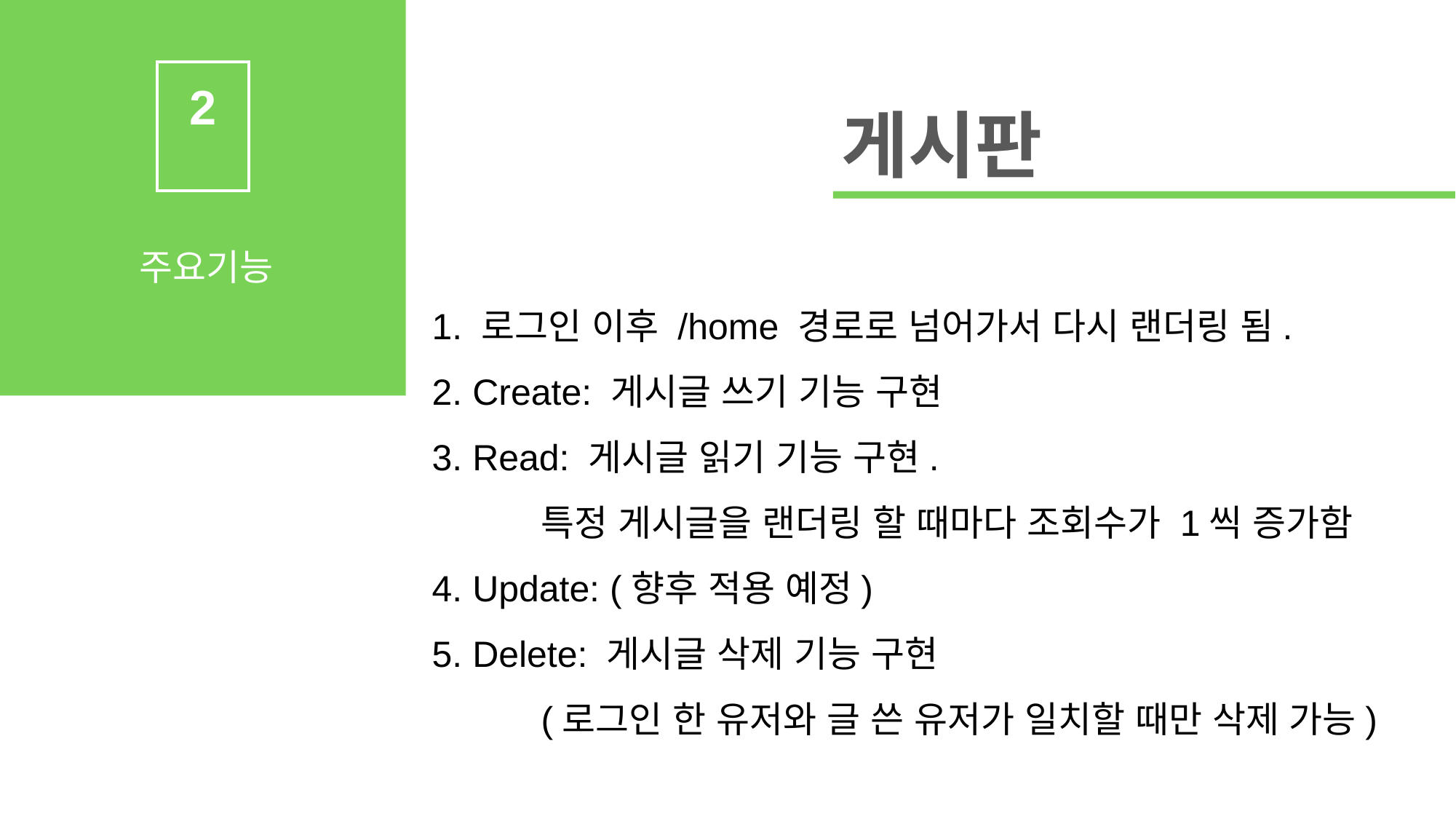

2
게시판

주요기능
1. 로그인 이후 /home 경로로 넘어가서 다시 랜더링 됨.
2. Create: 게시글 쓰기 기능 구현
3. Read: 게시글 읽기 기능 구현.
	특정 게시글을 랜더링 할 때마다 조회수가 1씩 증가함
4. Update: (향후 적용 예정)
5. Delete: 게시글 삭제 기능 구현
	(로그인 한 유저와 글 쓴 유저가 일치할 때만 삭제 가능)